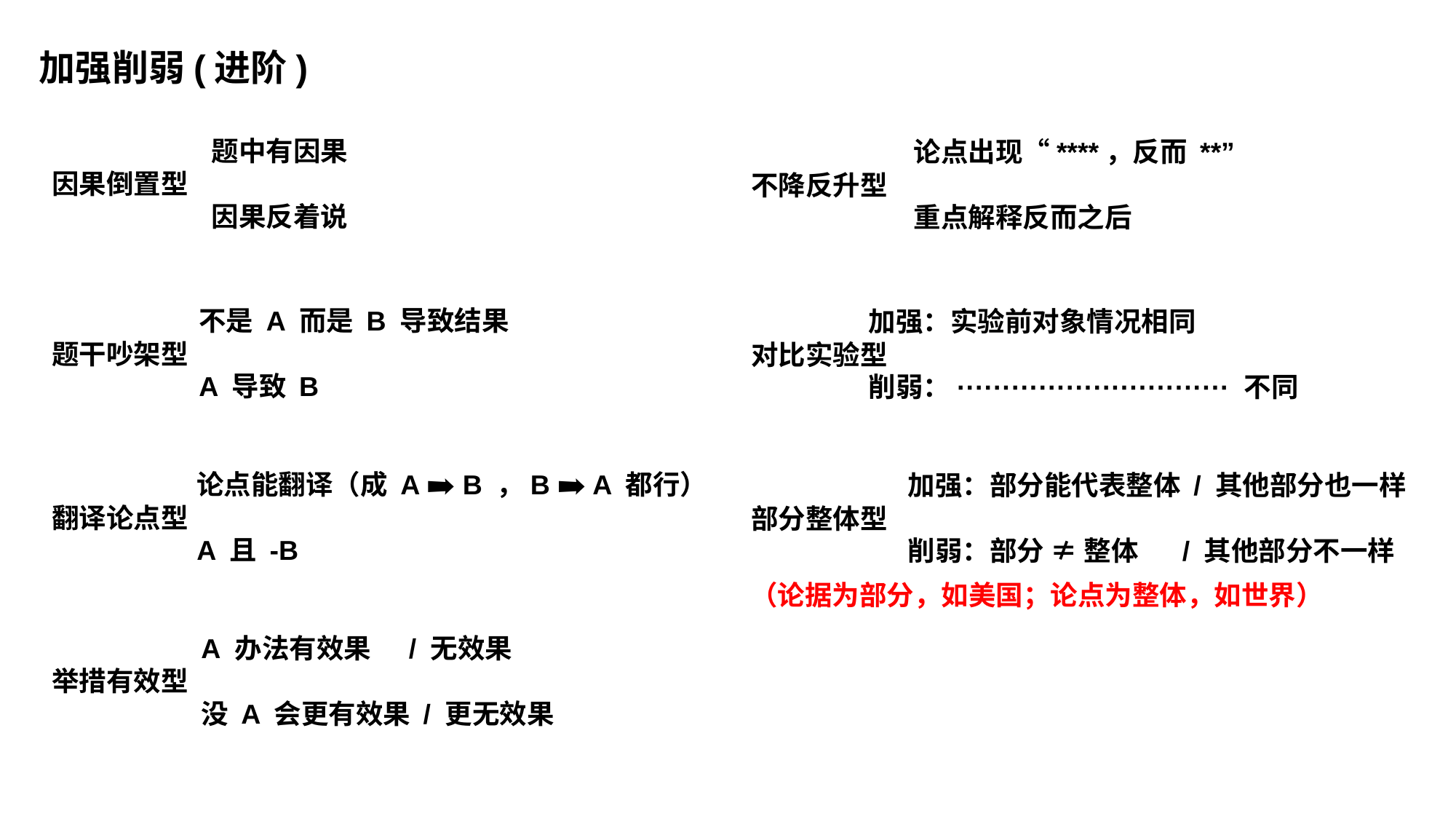

加强削弱(进阶)
题中有因果

因果反着说
论点出现“****，反而 **”

重点解释反而之后
因果倒置型
不降反升型
不是 A 而是 B 导致结果

A 导致 B
加强：实验前对象情况相同

削弱：······························ 不同
题干吵架型
对比实验型
论点能翻译（成 A ➡️ B ，B ➡️ A 都行）

A 且 -B
加强：部分能代表整体 / 其他部分也一样

削弱：部分 ≠ 整体      / 其他部分不一样
翻译论点型
部分整体型
（论据为部分，如美国；论点为整体，如世界）
A 办法有效果     / 无效果

没 A 会更有效果 / 更无效果
举措有效型